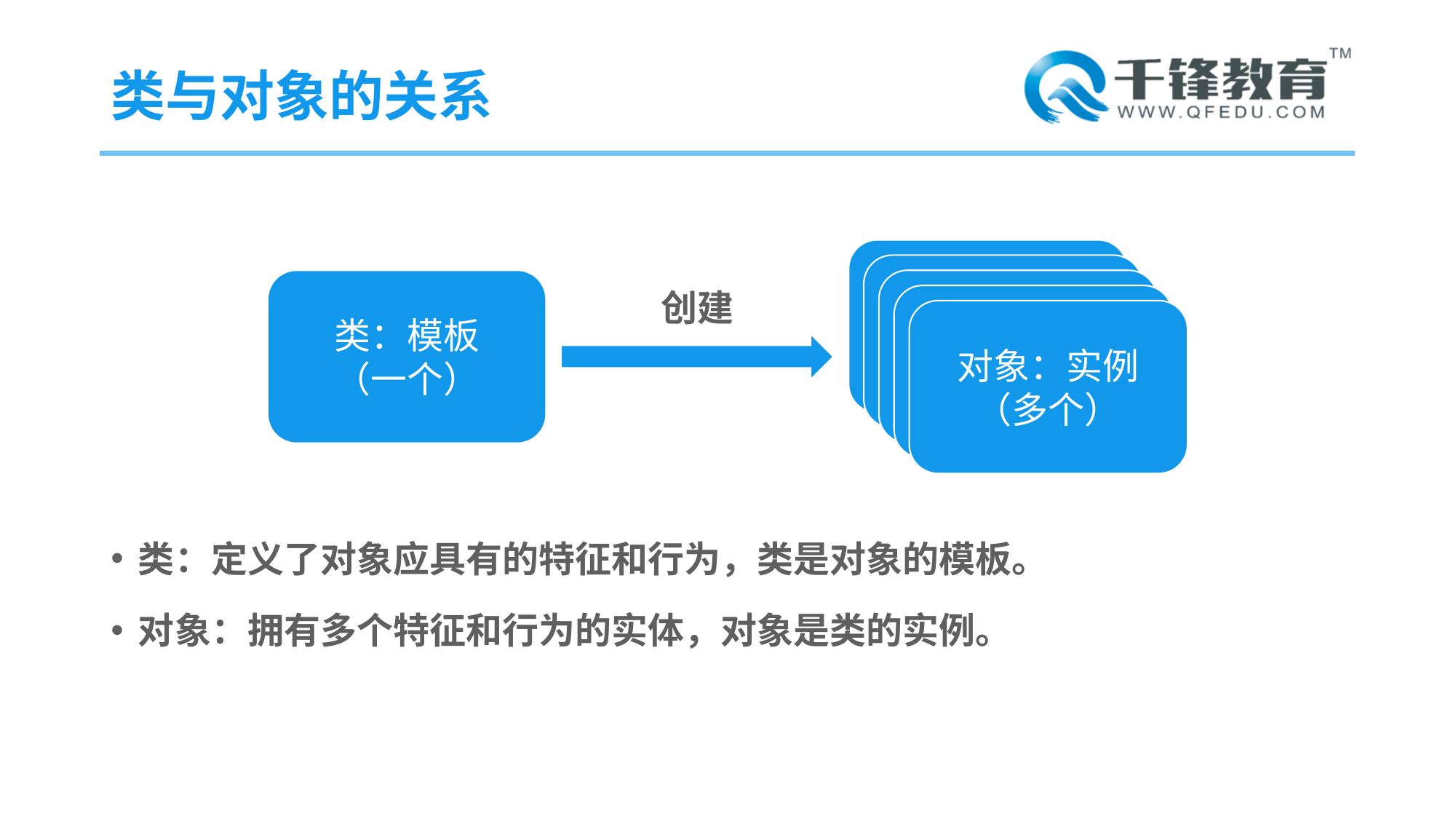

# 类与对象的关系

类：定义了对象应具有的特征和行为，类是对象的模板。
对象：拥有多个特征和行为的实体，对象是类的实例。

对象：实例
（多个）
类：模板
（一个）
创建